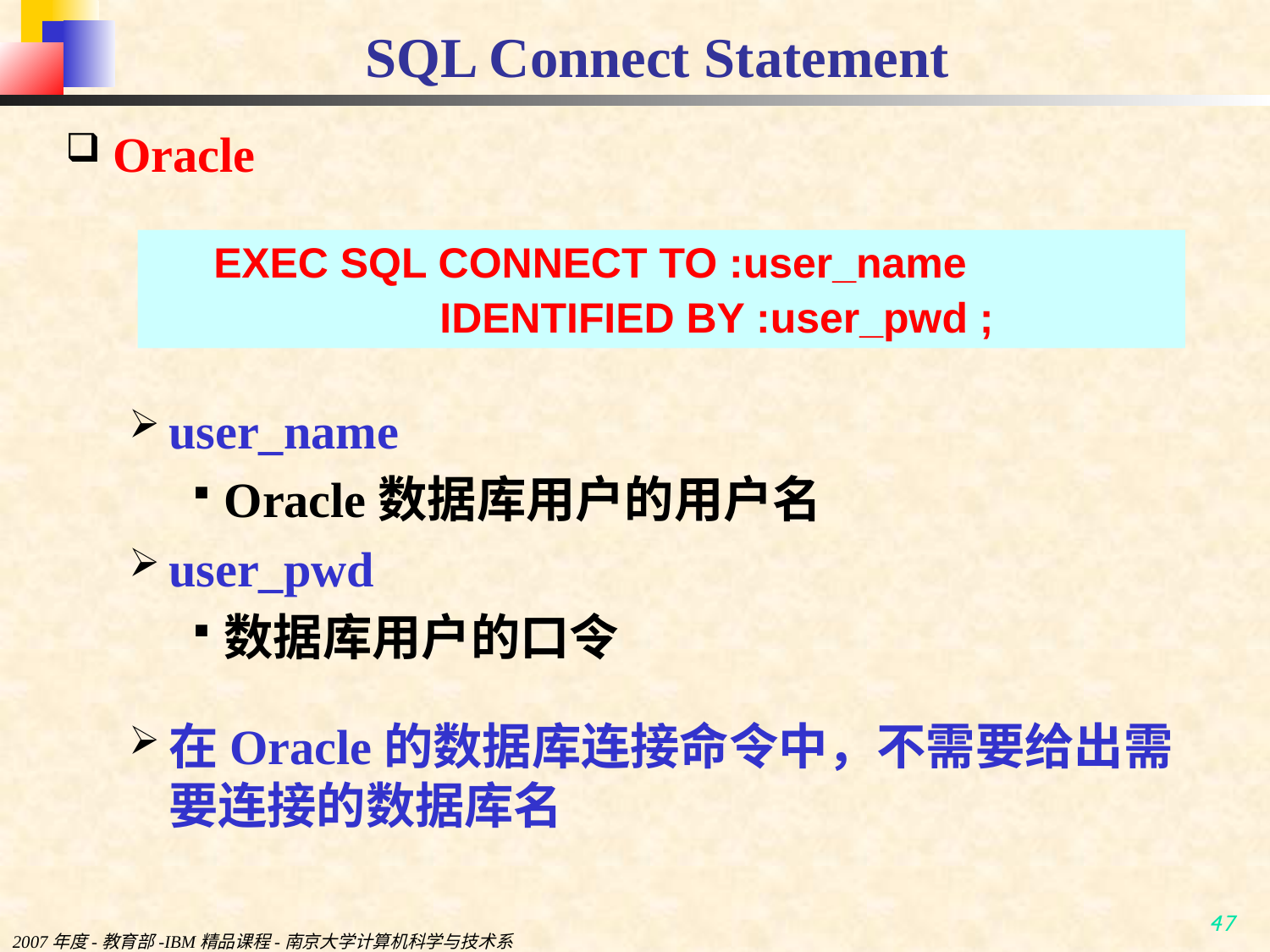

# SQL Connect Statement
Oracle

user_name
Oracle数据库用户的用户名
user_pwd
数据库用户的口令

在Oracle的数据库连接命令中，不需要给出需要连接的数据库名
EXEC SQL CONNECT TO :user_name
		   IDENTIFIED BY :user_pwd ;
47
2007年度-教育部-IBM精品课程-南京大学计算机科学与技术系